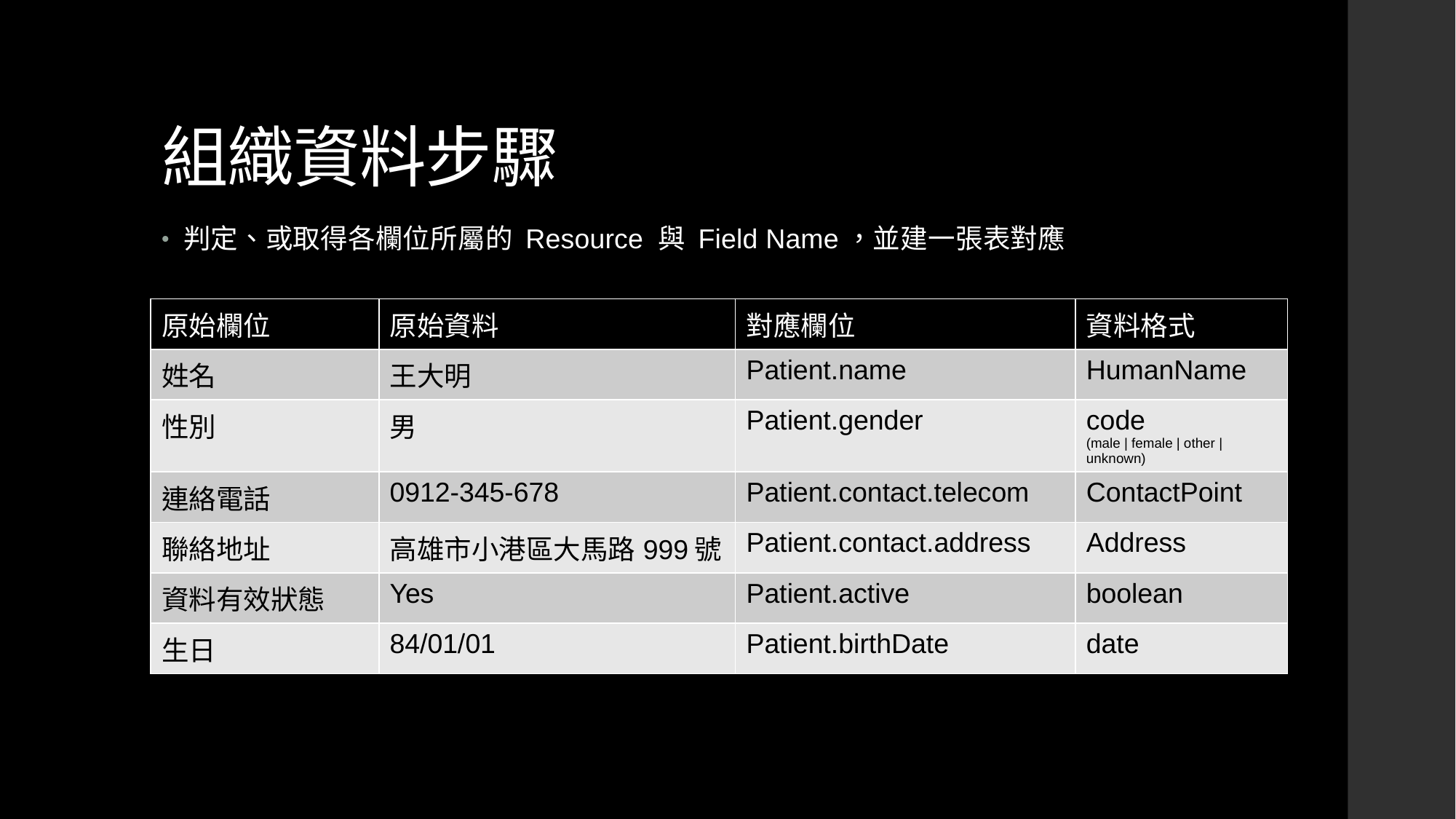

# 組織資料步驟
判定、或取得各欄位所屬的 Resource 與 Field Name，並建一張表對應
| 原始欄位 | 原始資料 | 對應欄位 | 資料格式 |
| --- | --- | --- | --- |
| 姓名 | 王大明 | Patient.name | HumanName |
| 性別 | 男 | Patient.gender | code (male | female | other | unknown) |
| 連絡電話 | 0912-345-678 | Patient.contact.telecom | ContactPoint |
| 聯絡地址 | 高雄市小港區大馬路999號 | Patient.contact.address | Address |
| 資料有效狀態 | Yes | Patient.active | boolean |
| 生日 | 84/01/01 | Patient.birthDate | date |